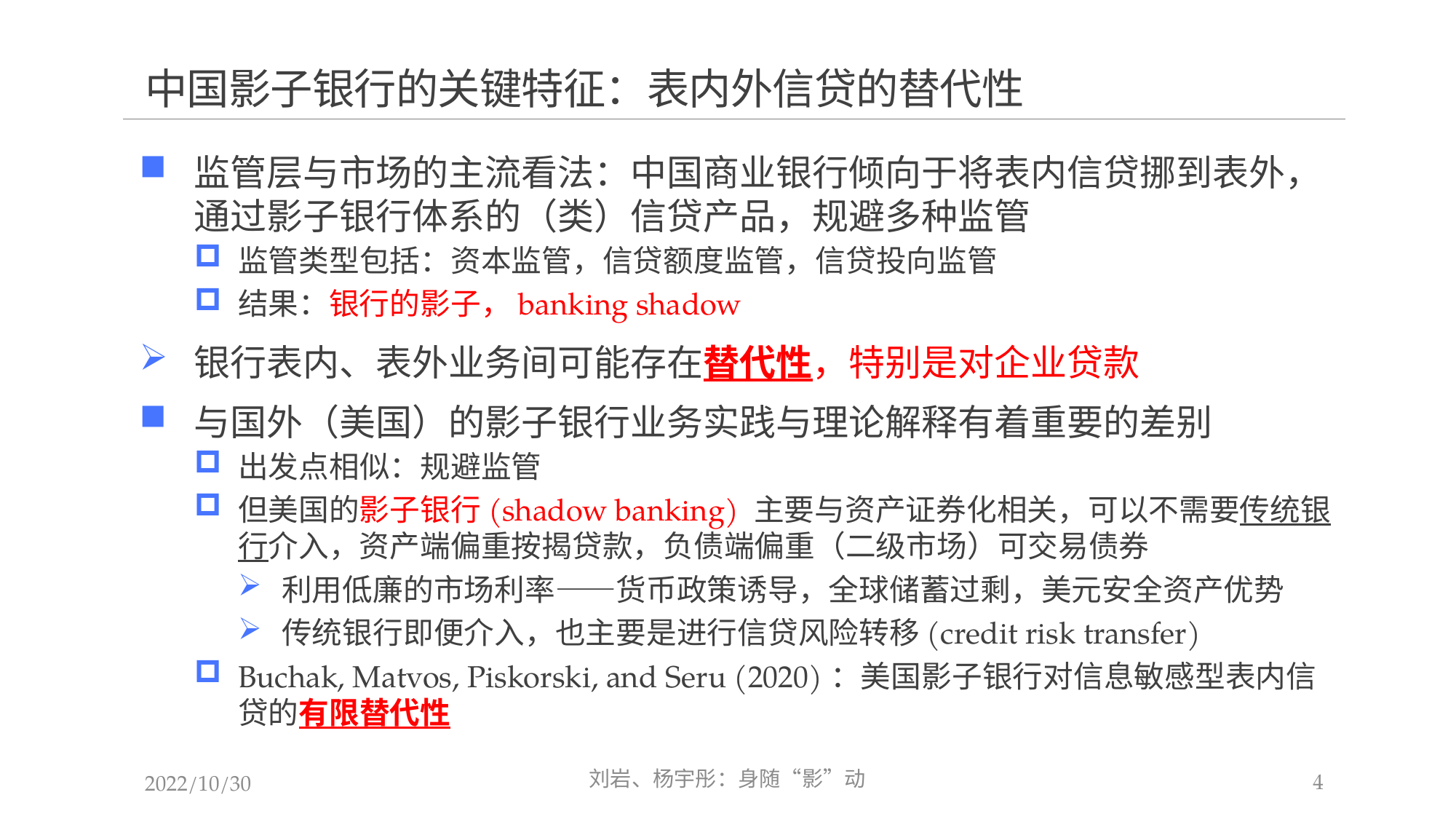

# 中国影子银行的关键特征：表内外信贷的替代性
监管层与市场的主流看法：中国商业银行倾向于将表内信贷挪到表外，通过影子银行体系的（类）信贷产品，规避多种监管
监管类型包括：资本监管，信贷额度监管，信贷投向监管
结果：银行的影子，banking shadow
银行表内、表外业务间可能存在替代性，特别是对企业贷款
与国外（美国）的影子银行业务实践与理论解释有着重要的差别
出发点相似：规避监管
但美国的影子银行(shadow banking) 主要与资产证券化相关，可以不需要传统银行介入，资产端偏重按揭贷款，负债端偏重（二级市场）可交易债券
利用低廉的市场利率——货币政策诱导，全球储蓄过剩，美元安全资产优势
传统银行即便介入，也主要是进行信贷风险转移(credit risk transfer)
Buchak, Matvos, Piskorski, and Seru (2020)：美国影子银行对信息敏感型表内信贷的有限替代性

4
刘岩、杨宇彤：身随“影”动
2022/10/30